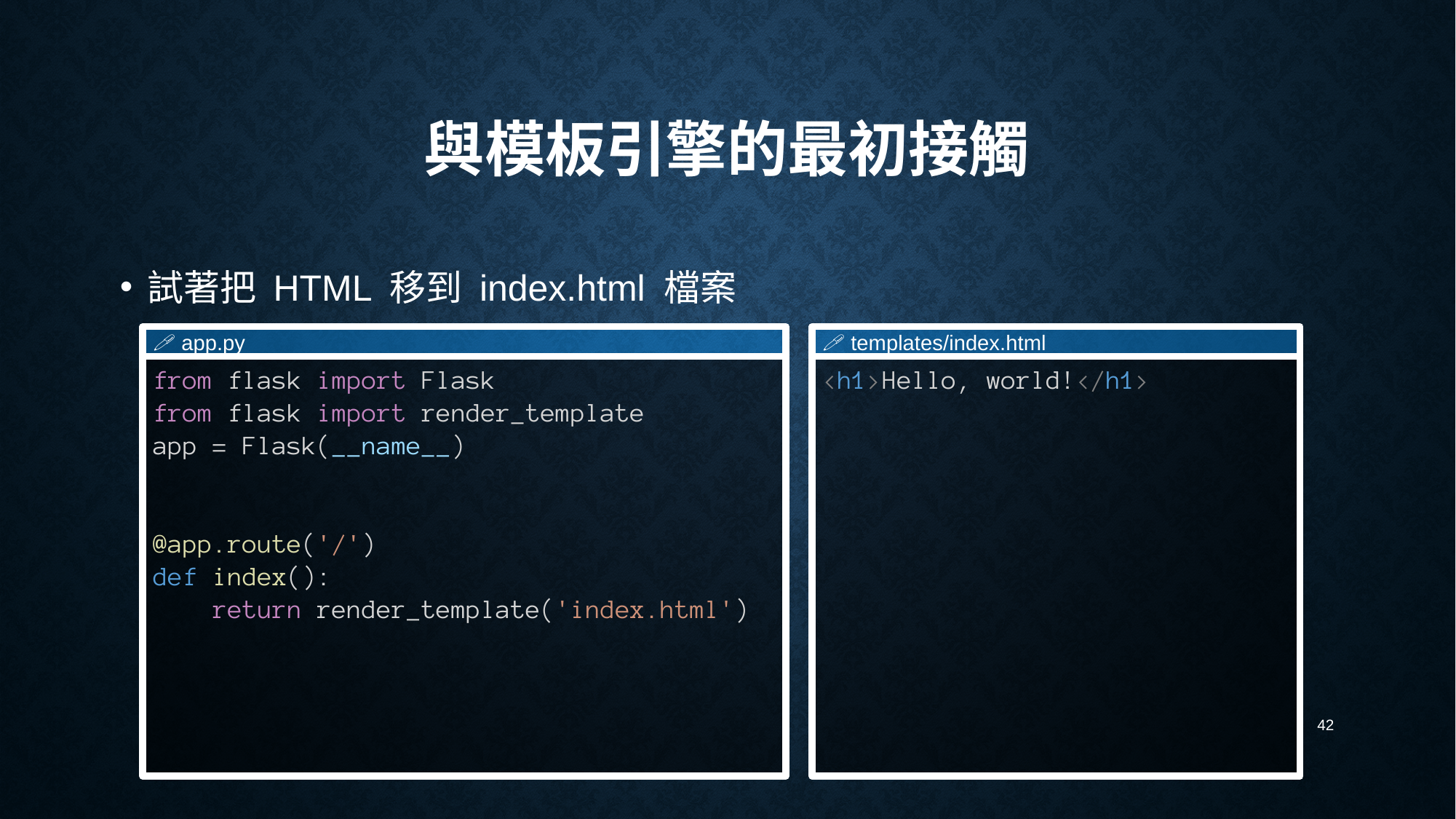

# 與模板引擎的最初接觸
試著把 HTML 移到 index.html 檔案
🖊 app.py
from flask import Flask
from flask import render_template
app = Flask(__name__)
@app.route('/')
def index():
    return render_template('index.html')

🖊 templates/index.html
<h1>Hello, world!</h1>
42